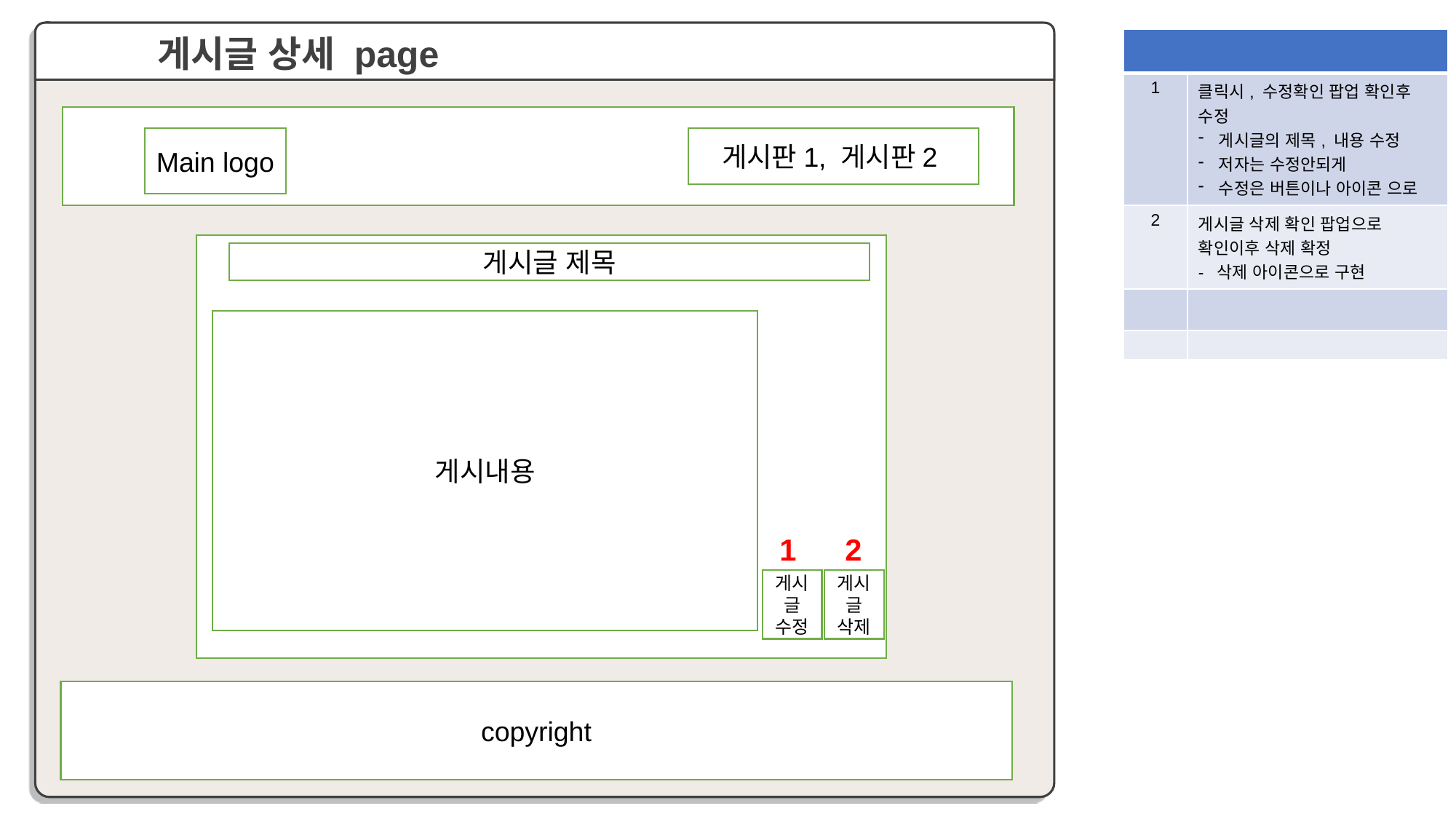

게시글 상세 page

Main logo
게시판1, 게시판2

게시글 제목
게시내용
게시글 삭제
게시글 수정
copyright
|  |  |
| --- | --- |
| 1 | 클릭시, 수정확인 팝업 확인후 수정 게시글의 제목, 내용 수정 저자는 수정안되게 수정은 버튼이나 아이콘 으로 |
| 2 | 게시글 삭제 확인 팝업으로 확인이후 삭제 확정 - 삭제 아이콘으로 구현 |
|  |  |
|  |  |
2
1